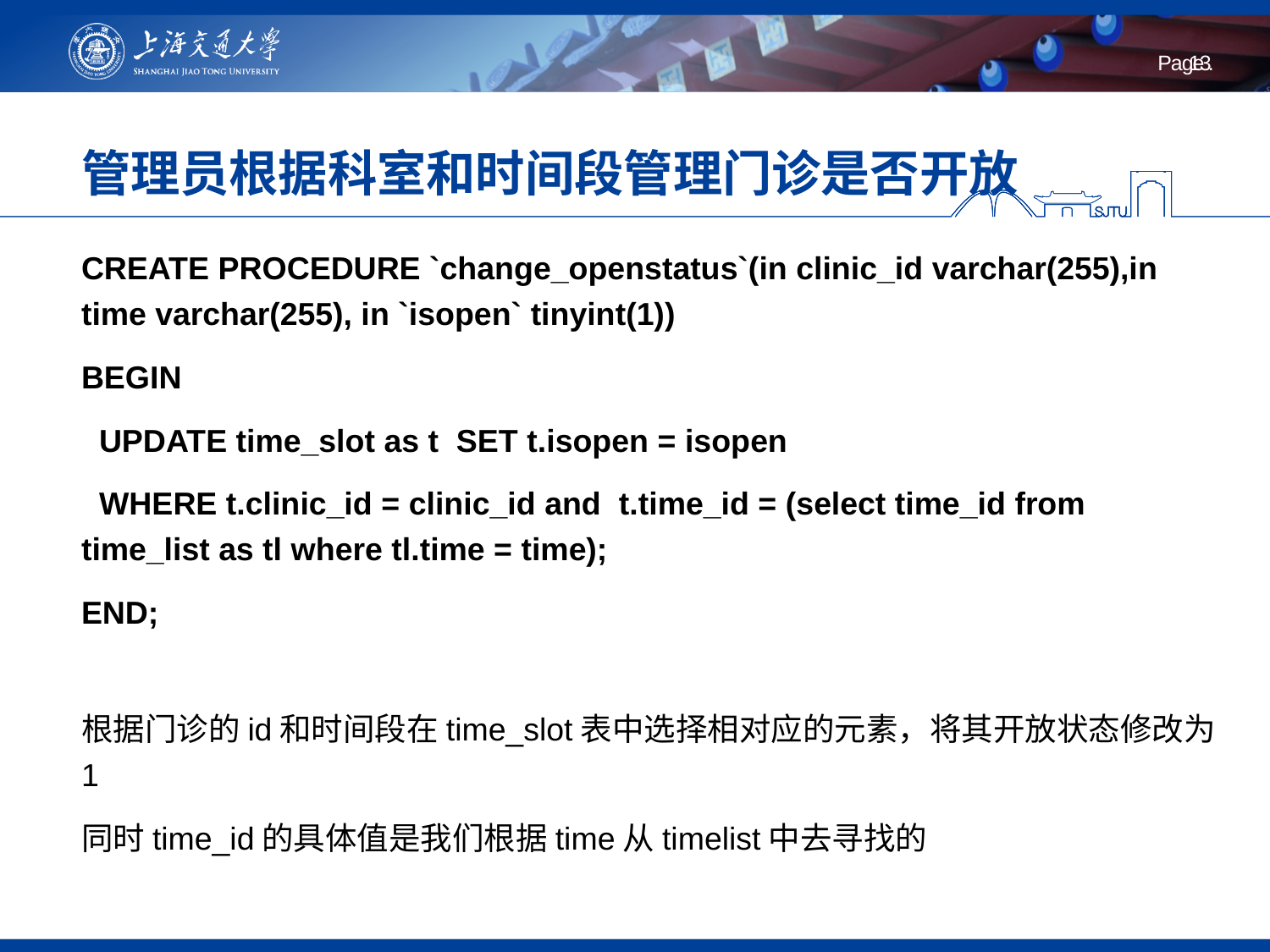

# 管理员根据科室和时间段管理门诊是否开放
CREATE PROCEDURE `change_openstatus`(in clinic_id varchar(255),in time varchar(255), in `isopen` tinyint(1))
BEGIN
  UPDATE time_slot as t  SET t.isopen = isopen
  WHERE t.clinic_id = clinic_id and  t.time_id = (select time_id from time_list as tl where tl.time = time);
END;

根据门诊的id和时间段在time_slot表中选择相对应的元素，将其开放状态修改为1
同时time_id的具体值是我们根据time从timelist中去寻找的